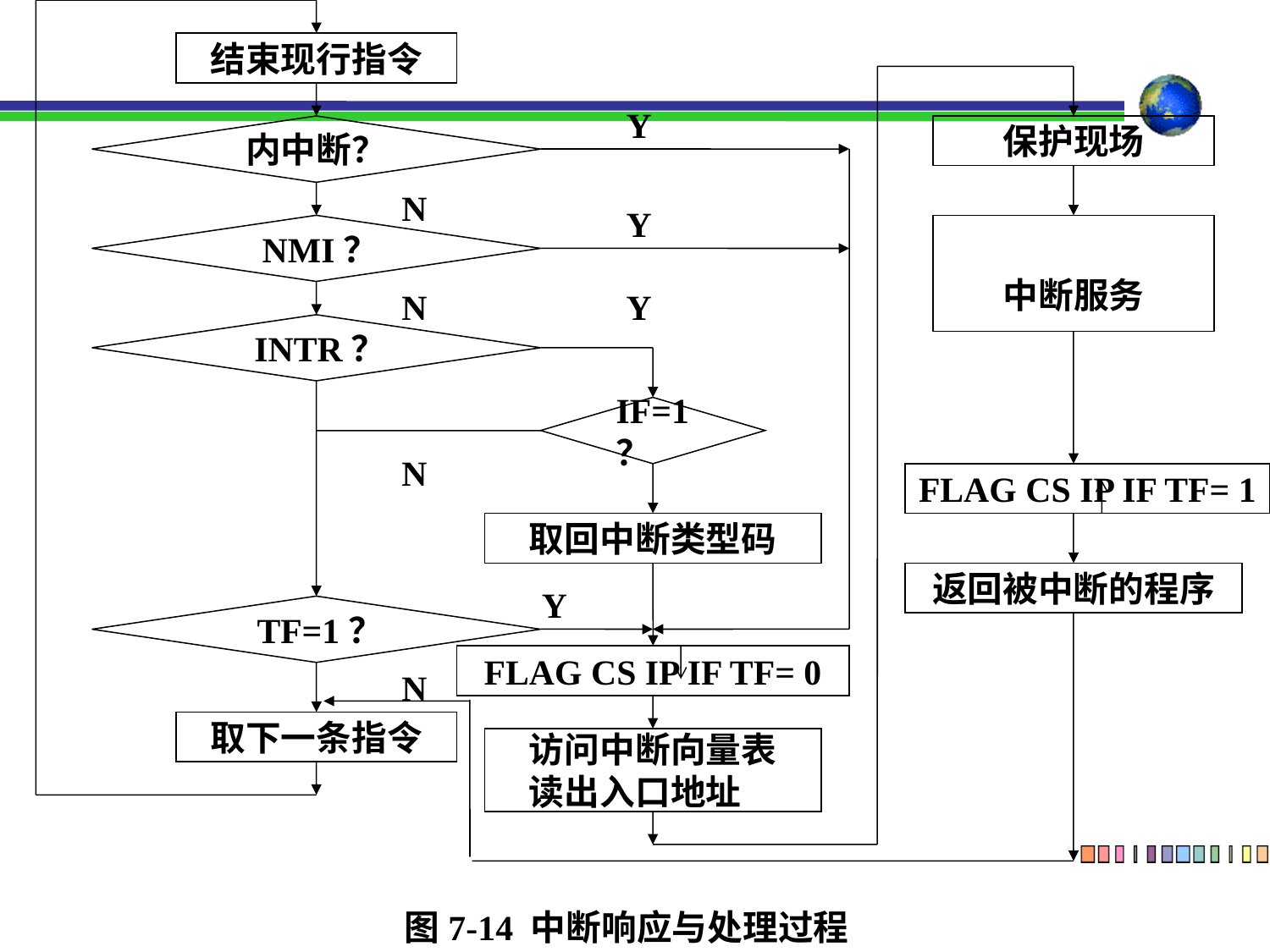

结束现行指令

Y
内中断？
保护现场

N
Y
NMI？

中断服务

N
Y
INTR？

IF=1？

N

FLAG CS IP IF TF= 1

取回中断类型码

返回被中断的程序
Y
TF=1？

FLAG CS IP IF TF= 0

N

取下一条指令
访问中断向量表
读出入口地址

图7-14 中断响应与处理过程
53